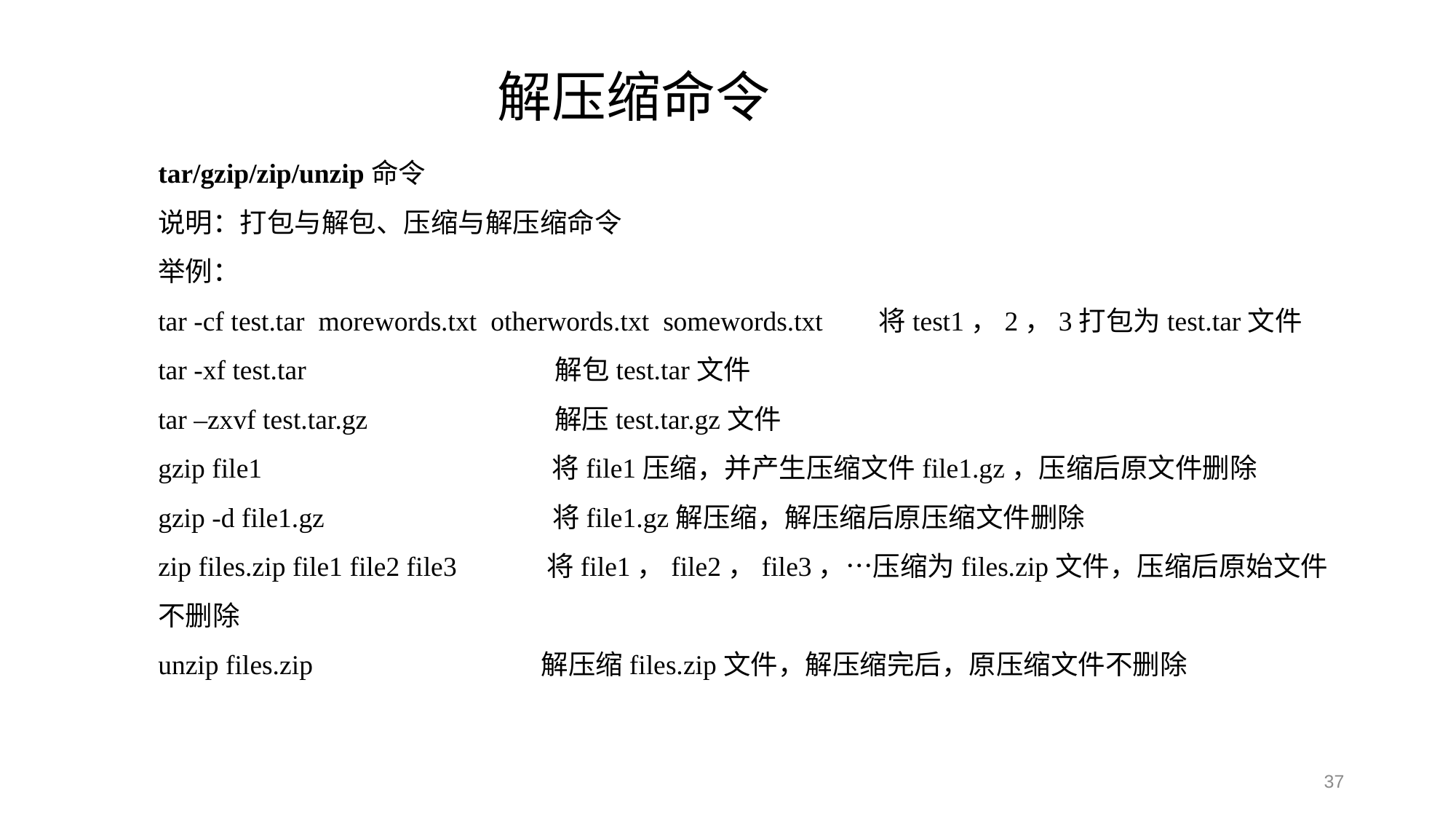

解压缩命令
tar/gzip/zip/unzip命令
说明：打包与解包、压缩与解压缩命令
举例：
tar -cf test.tar  morewords.txt  otherwords.txt  somewords.txt       将test1，2，3打包为test.tar文件
tar -xf test.tar                                   解包test.tar文件
tar –zxvf test.tar.gz                          解压test.tar.gz文件
gzip file1                                         将file1压缩，并产生压缩文件file1.gz，压缩后原文件删除
gzip -d file1.gz                                将file1.gz解压缩，解压缩后原压缩文件删除
zip files.zip file1 file2 file3            将file1，file2，file3，…压缩为files.zip文件，压缩后原始文件不删除
unzip files.zip                                解压缩files.zip文件，解压缩完后，原压缩文件不删除
37